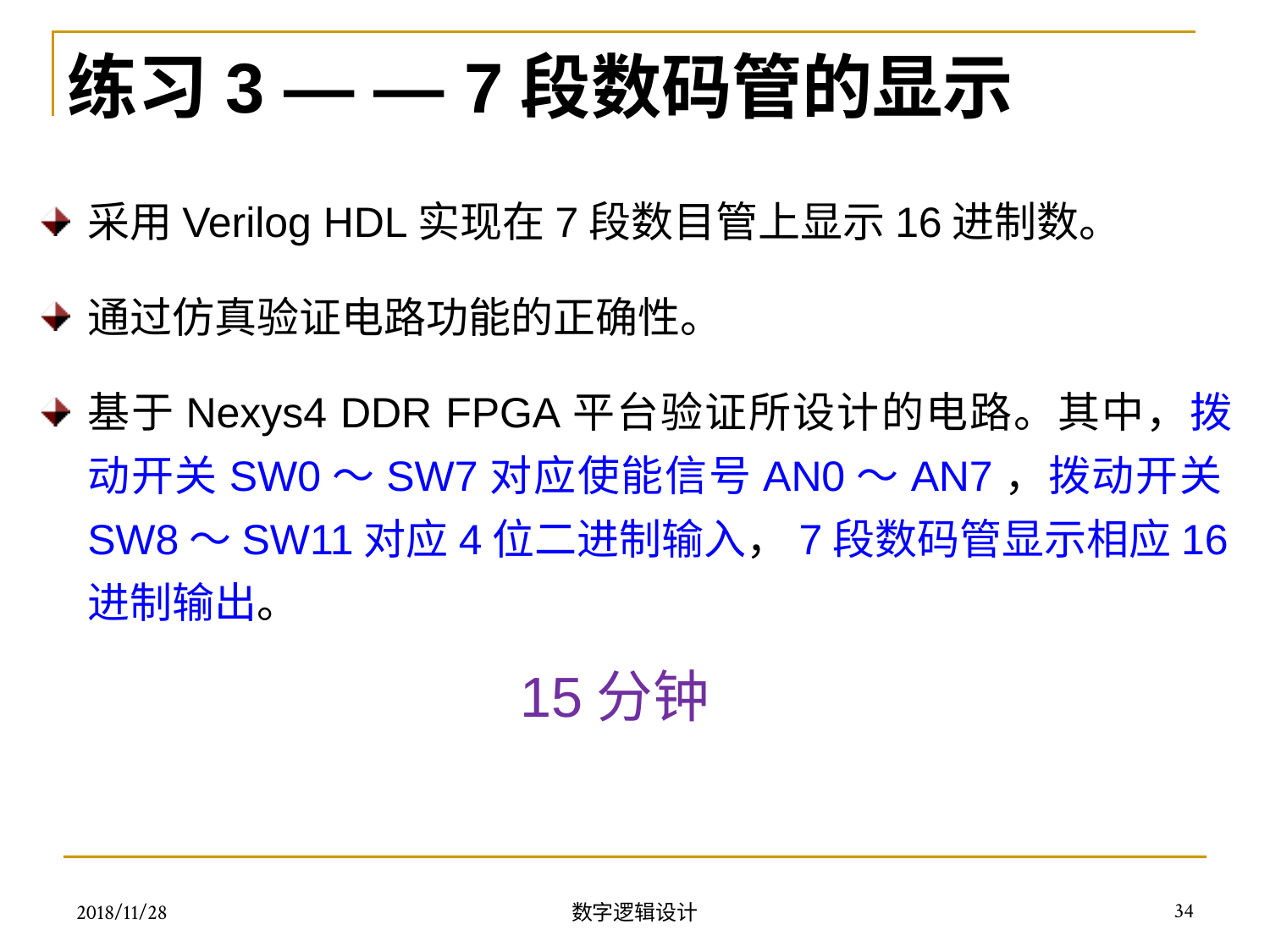

练习3 — — 7段数码管的显示
采用Verilog HDL实现在7段数目管上显示16进制数。
通过仿真验证电路功能的正确性。
基于Nexys4 DDR FPGA平台验证所设计的电路。其中，拨动开关SW0～SW7对应使能信号AN0～AN7，拨动开关SW8～SW11对应4位二进制输入，7段数码管显示相应16进制输出。

15分钟
2018/11/28
34
数字逻辑设计